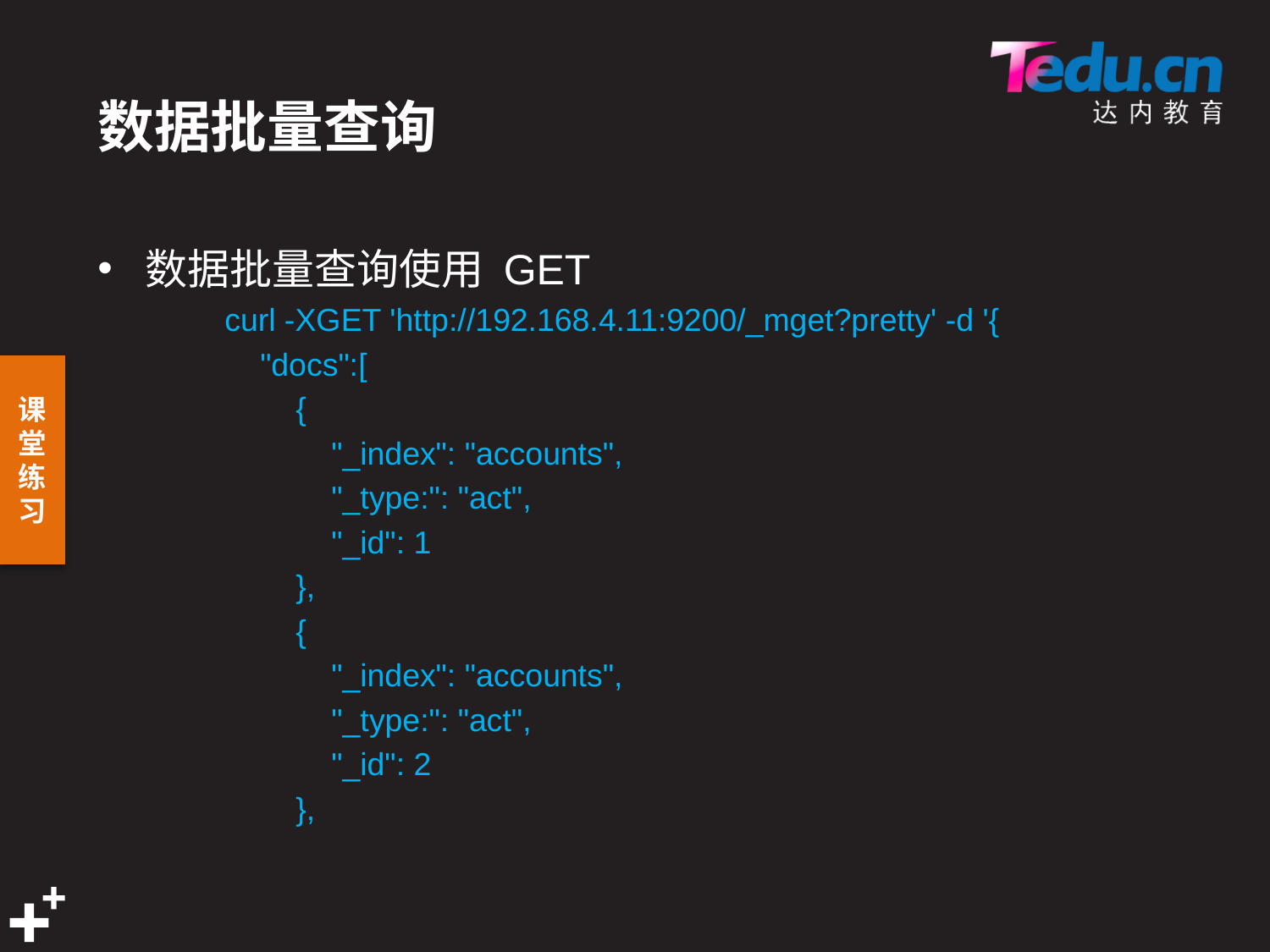

# 数据批量查询
数据批量查询使用 GET
curl -XGET 'http://192.168.4.11:9200/_mget?pretty' -d '{
    "docs":[
        {
            "_index": "accounts",
            "_type:": "act",
            "_id": 1
        },
        {
            "_index": "accounts",
            "_type:": "act",
            "_id": 2
        },